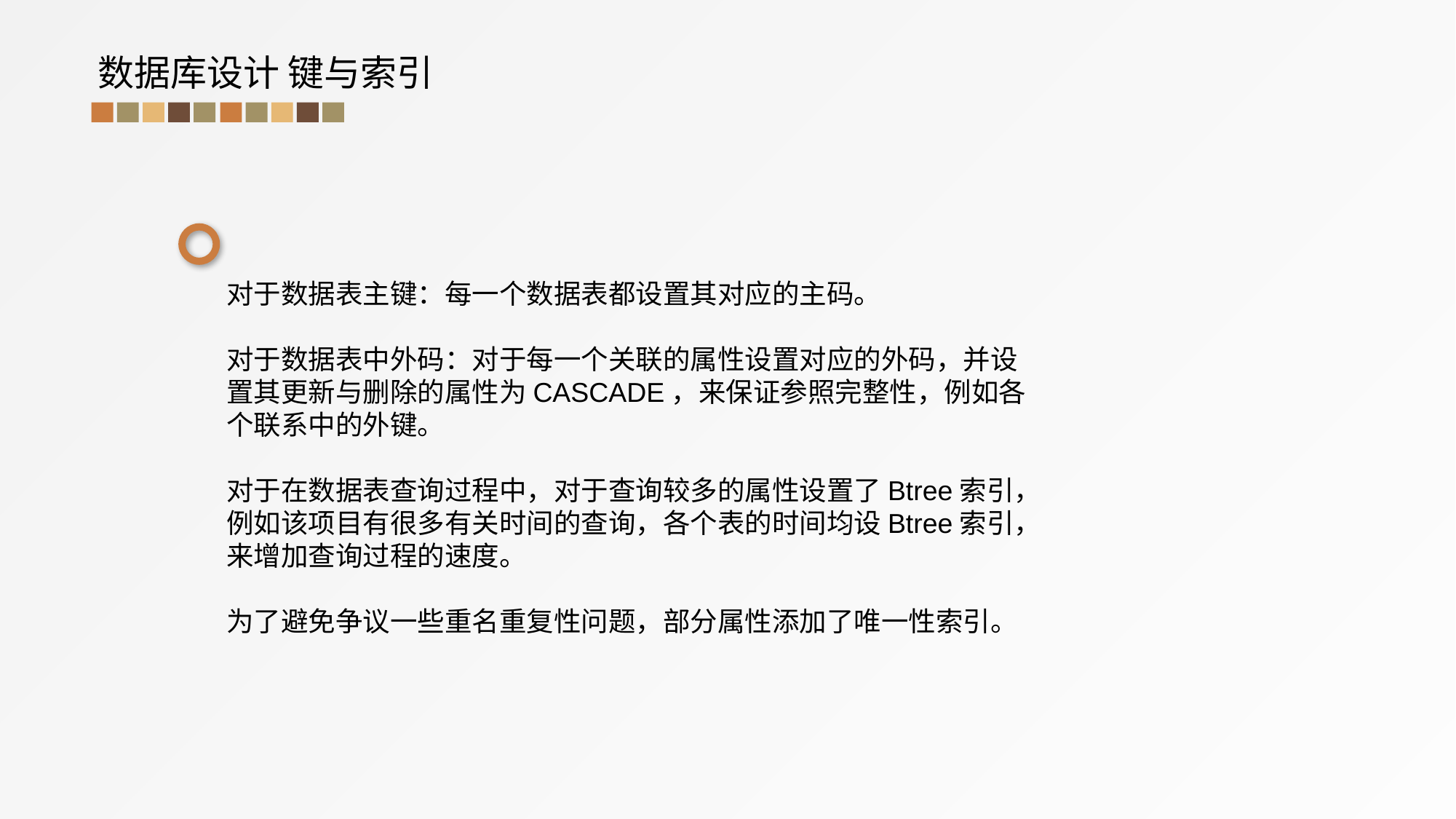

数据库设计 键与索引

对于数据表主键：每一个数据表都设置其对应的主码。

对于数据表中外码：对于每一个关联的属性设置对应的外码，并设置其更新与删除的属性为CASCADE，来保证参照完整性，例如各个联系中的外键。

对于在数据表查询过程中，对于查询较多的属性设置了Btree索引，例如该项目有很多有关时间的查询，各个表的时间均设Btree索引，来增加查询过程的速度。

为了避免争议一些重名重复性问题，部分属性添加了唯一性索引。